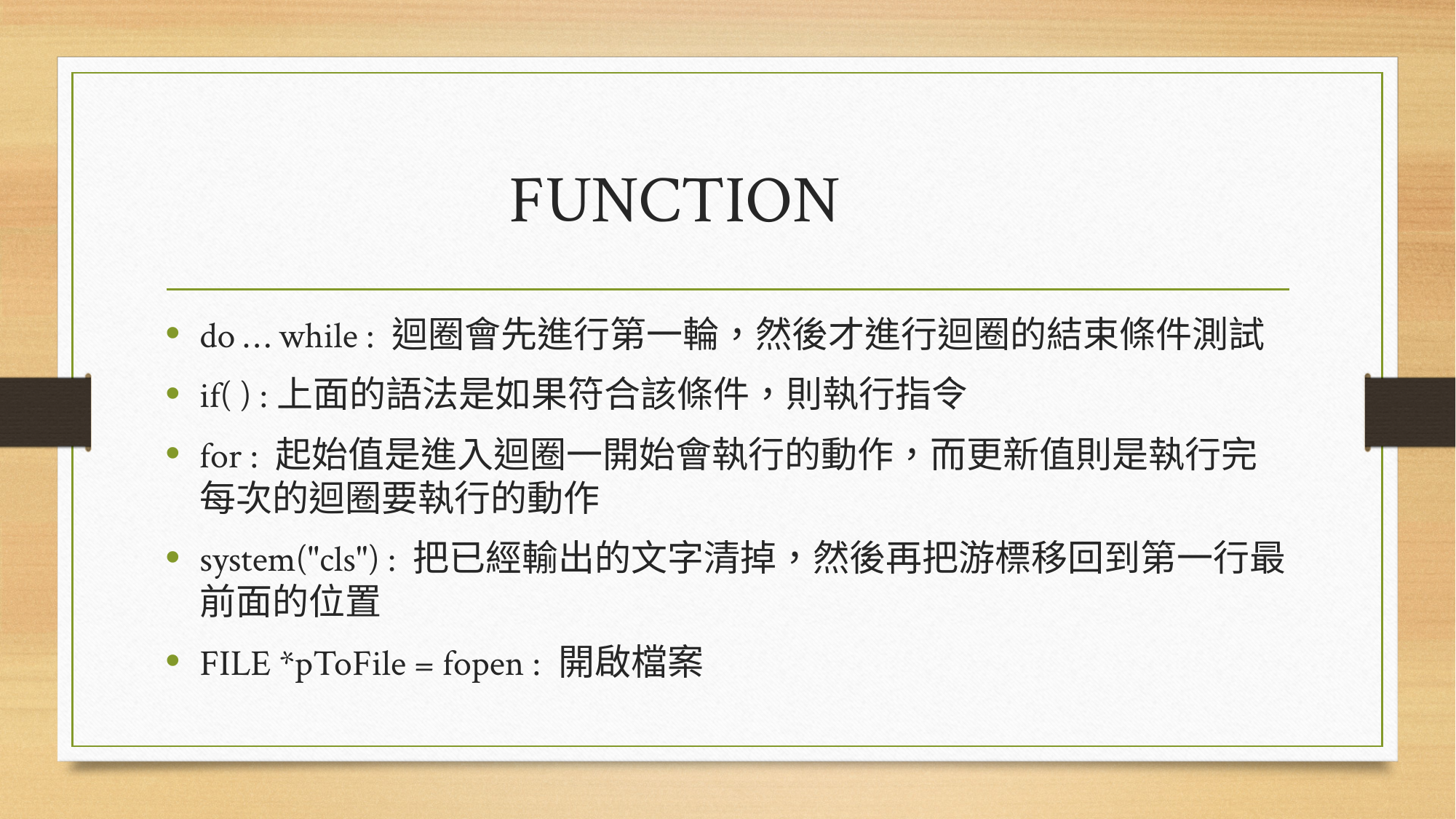

# FUNCTION
do … while : 迴圈會先進行第一輪，然後才進行迴圈的結束條件測試
if( ) :上面的語法是如果符合該條件，則執行指令
for : 起始值是進入迴圈一開始會執行的動作，而更新值則是執行完每次的迴圈要執行的動作
system("cls") : 把已經輸出的文字清掉，然後再把游標移回到第一行最前面的位置
FILE *pToFile = fopen : 開啟檔案